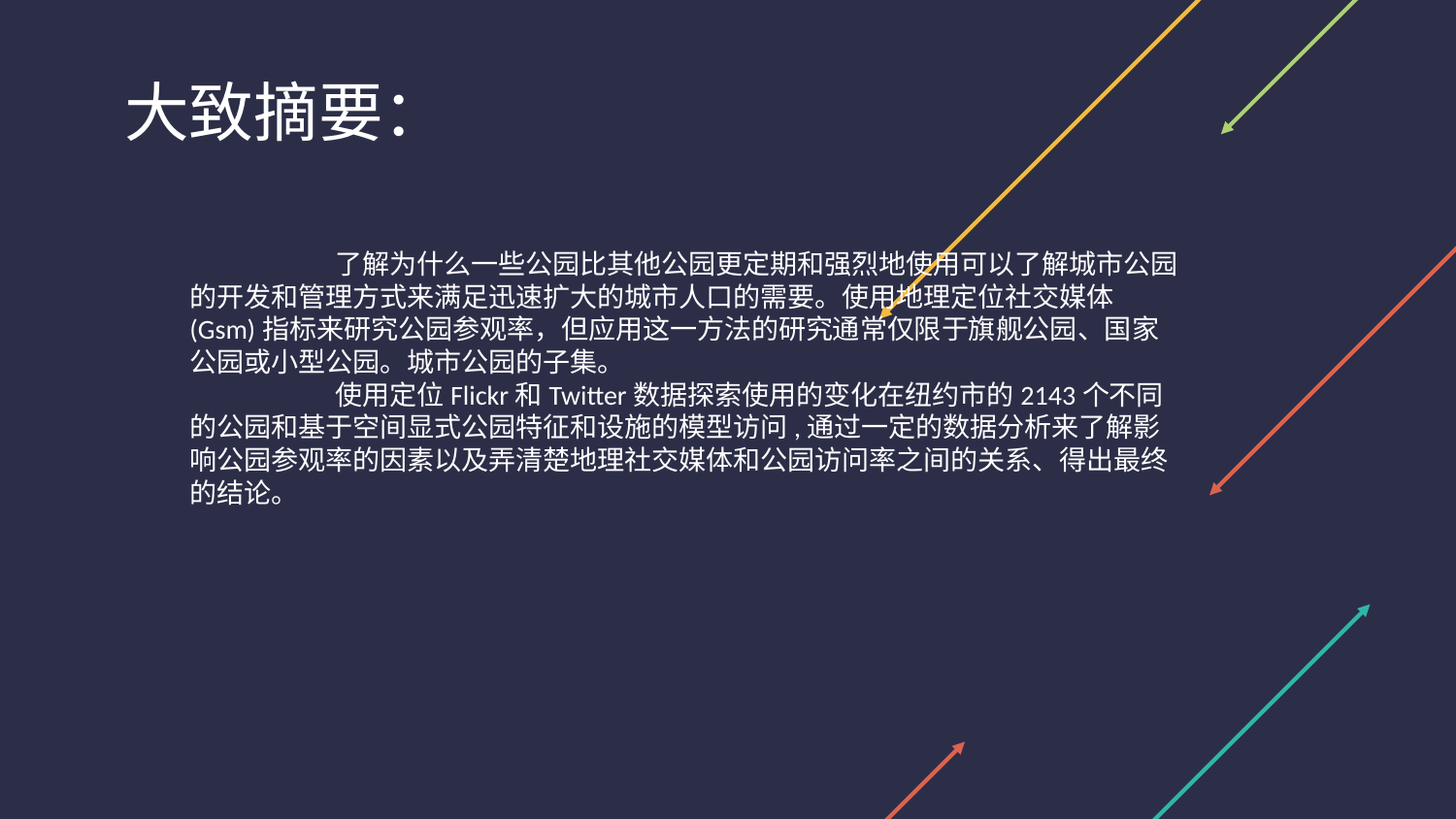

大致摘要：
	了解为什么一些公园比其他公园更定期和强烈地使用可以了解城市公园的开发和管理方式来满足迅速扩大的城市人口的需要。使用地理定位社交媒体(Gsm)指标来研究公园参观率，但应用这一方法的研究通常仅限于旗舰公园、国家公园或小型公园。城市公园的子集。
	使用定位Flickr和Twitter数据探索使用的变化在纽约市的2143个不同的公园和基于空间显式公园特征和设施的模型访问,通过一定的数据分析来了解影响公园参观率的因素以及弄清楚地理社交媒体和公园访问率之间的关系、得出最终的结论。